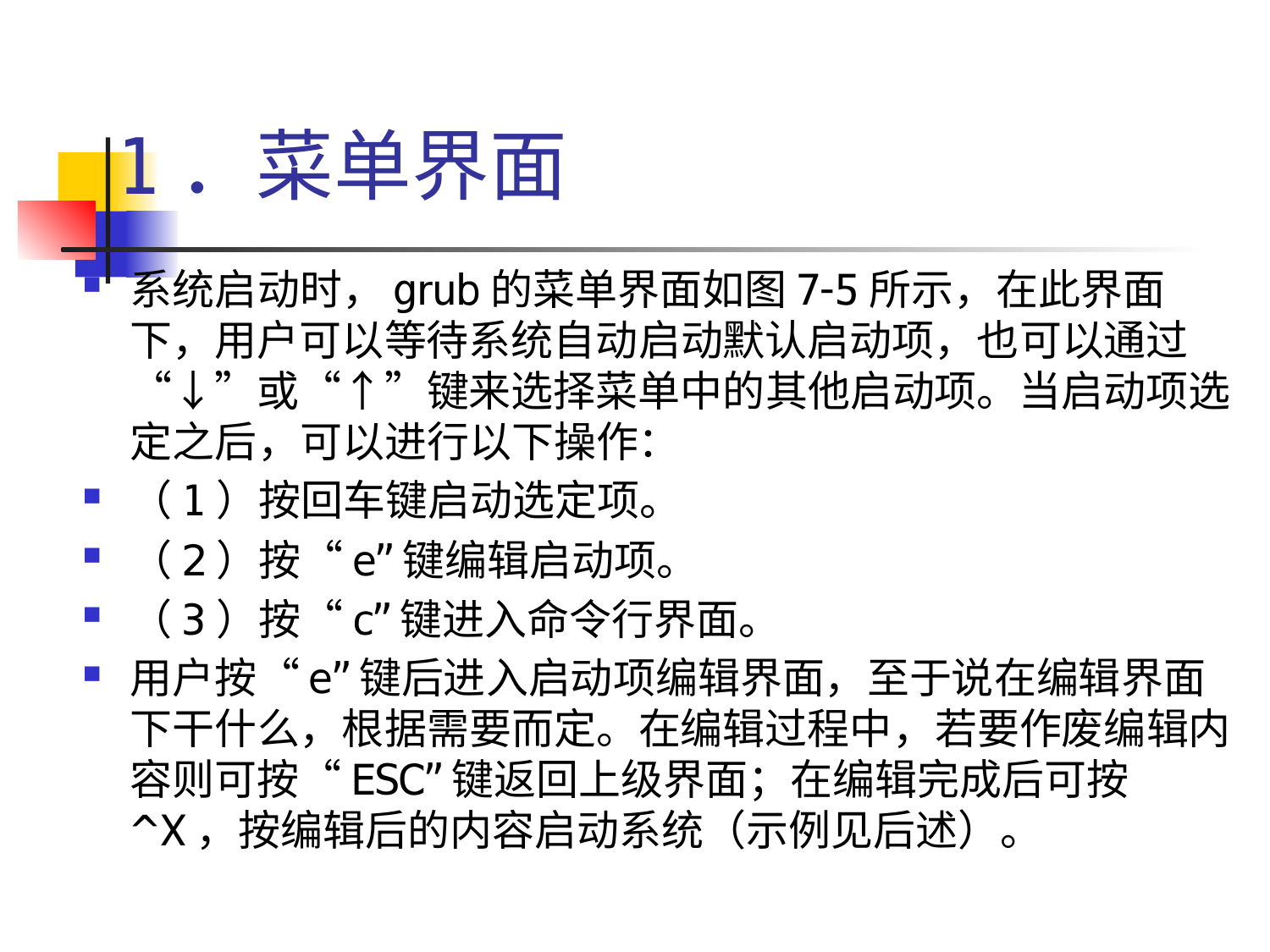

# 1．菜单界面
系统启动时，grub的菜单界面如图7-5所示，在此界面下，用户可以等待系统自动启动默认启动项，也可以通过“↓”或“↑”键来选择菜单中的其他启动项。当启动项选定之后，可以进行以下操作：
（1）按回车键启动选定项。
（2）按“e”键编辑启动项。
（3）按“c”键进入命令行界面。
用户按“e”键后进入启动项编辑界面，至于说在编辑界面下干什么，根据需要而定。在编辑过程中，若要作废编辑内容则可按“ESC”键返回上级界面；在编辑完成后可按^X，按编辑后的内容启动系统（示例见后述）。